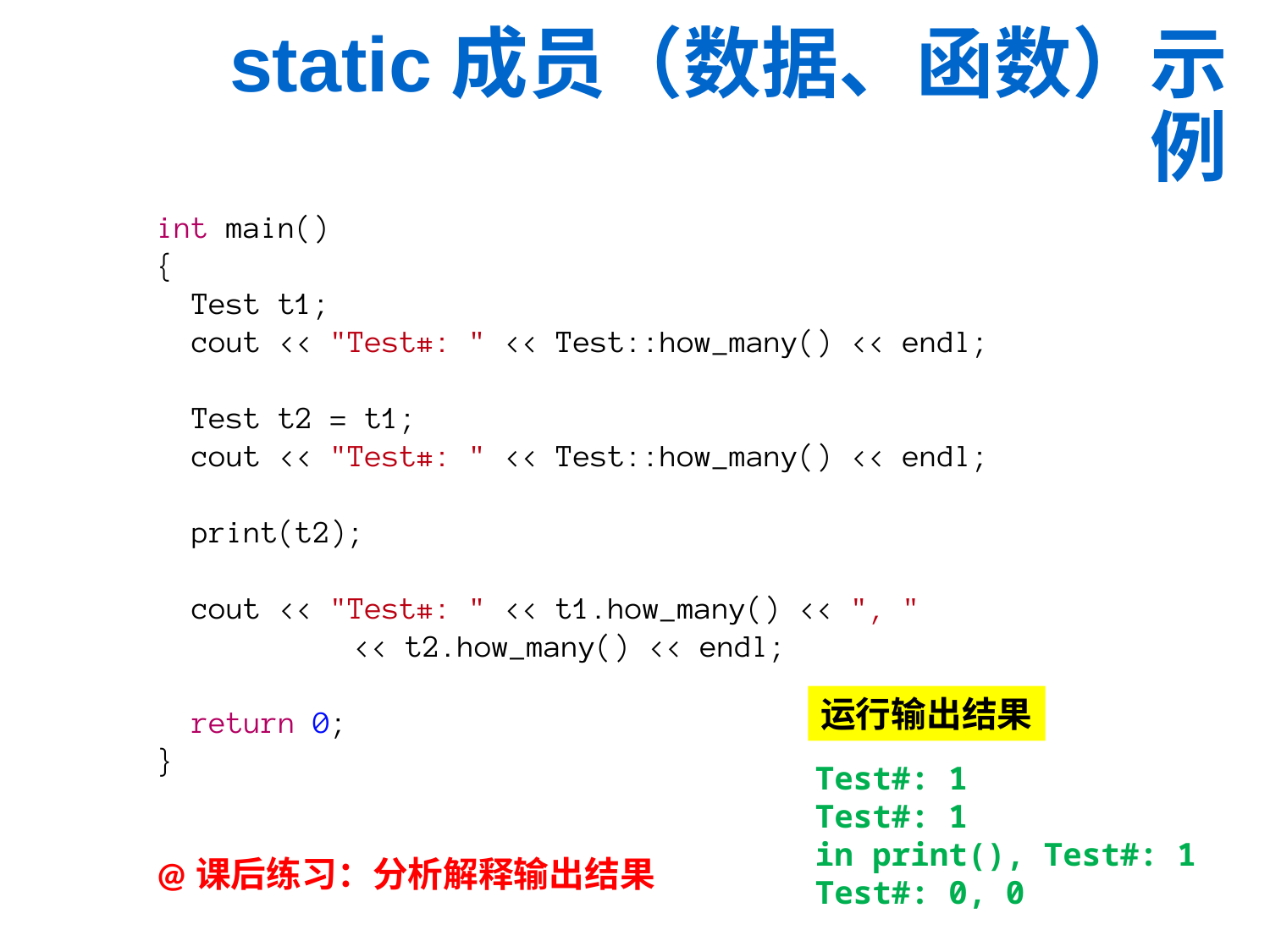

# static成员（数据、函数）示例
int main()
{
  Test t1;
  cout << "Test#: " << Test::how_many() << endl;

  Test t2 = t1;
  cout << "Test#: " << Test::how_many() << endl;

  print(t2);

  cout << "Test#: " << t1.how_many() << ", "
 	    << t2.how_many() << endl;

  return 0;
}
运行输出结果
Test#: 1
Test#: 1
in print(), Test#: 1
Test#: 0, 0
@课后练习：分析解释输出结果